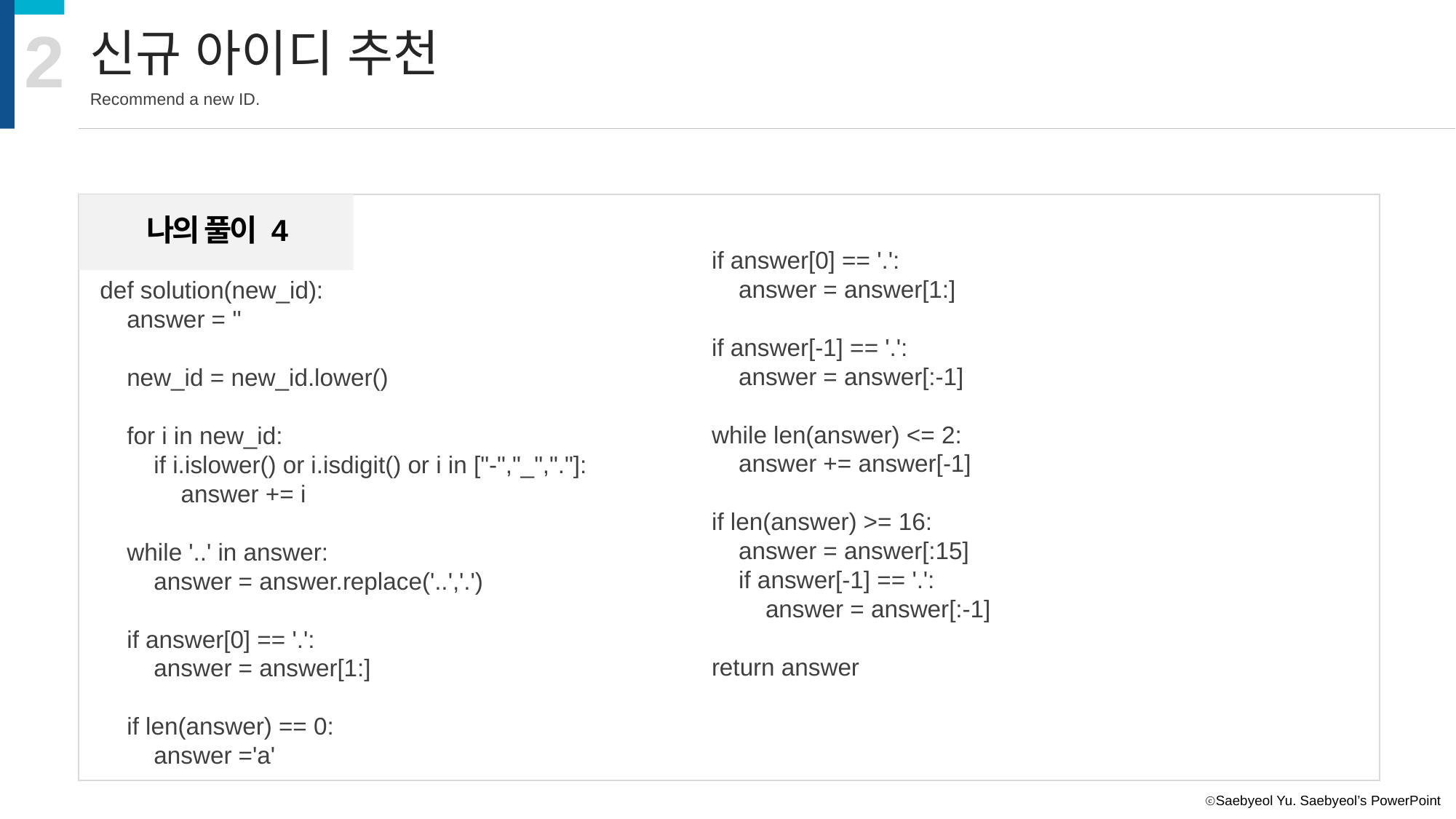

2
신규 아이디 추천
Recommend a new ID.

나의 풀이 4
    if answer[0] == '.':
        answer = answer[1:]

    if answer[-1] == '.':
        answer = answer[:-1]

    while len(answer) <= 2:
        answer += answer[-1]

    if len(answer) >= 16:
        answer = answer[:15]
        if answer[-1] == '.':
            answer = answer[:-1]

    return answer
def solution(new_id):
    answer = ''

    new_id = new_id.lower()

    for i in new_id:
        if i.islower() or i.isdigit() or i in ["-","_","."]:
            answer += i

    while '..' in answer:
        answer = answer.replace('..','.')

    if answer[0] == '.':
        answer = answer[1:]

    if len(answer) == 0:
        answer ='a'